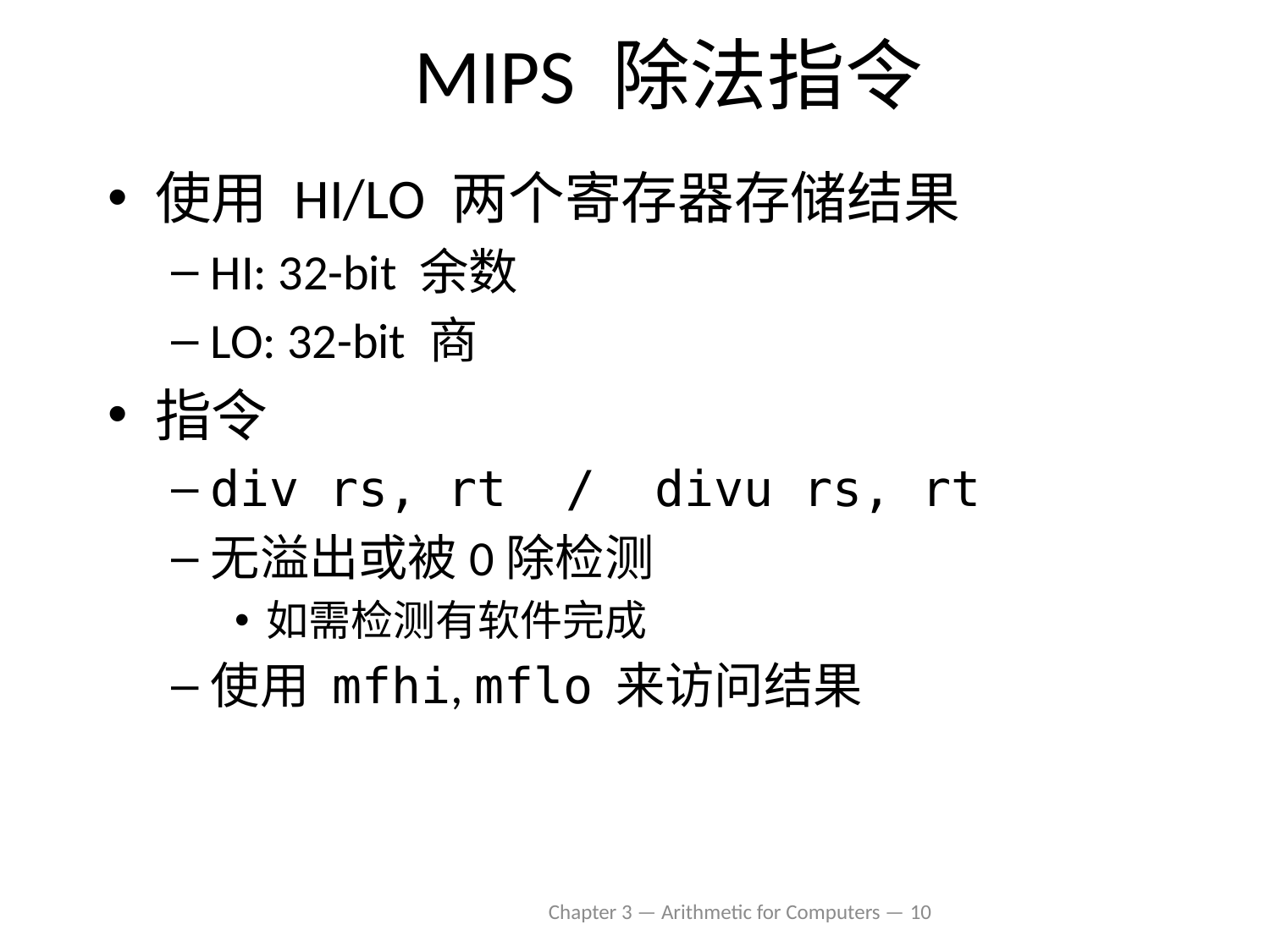

MIPS 除法指令
使用 HI/LO 两个寄存器存储结果
HI: 32-bit 余数
LO: 32-bit 商
指令
div rs, rt  /  divu rs, rt
无溢出或被0除检测
如需检测有软件完成
使用 mfhi, mflo 来访问结果
Chapter 3 — Arithmetic for Computers — 10